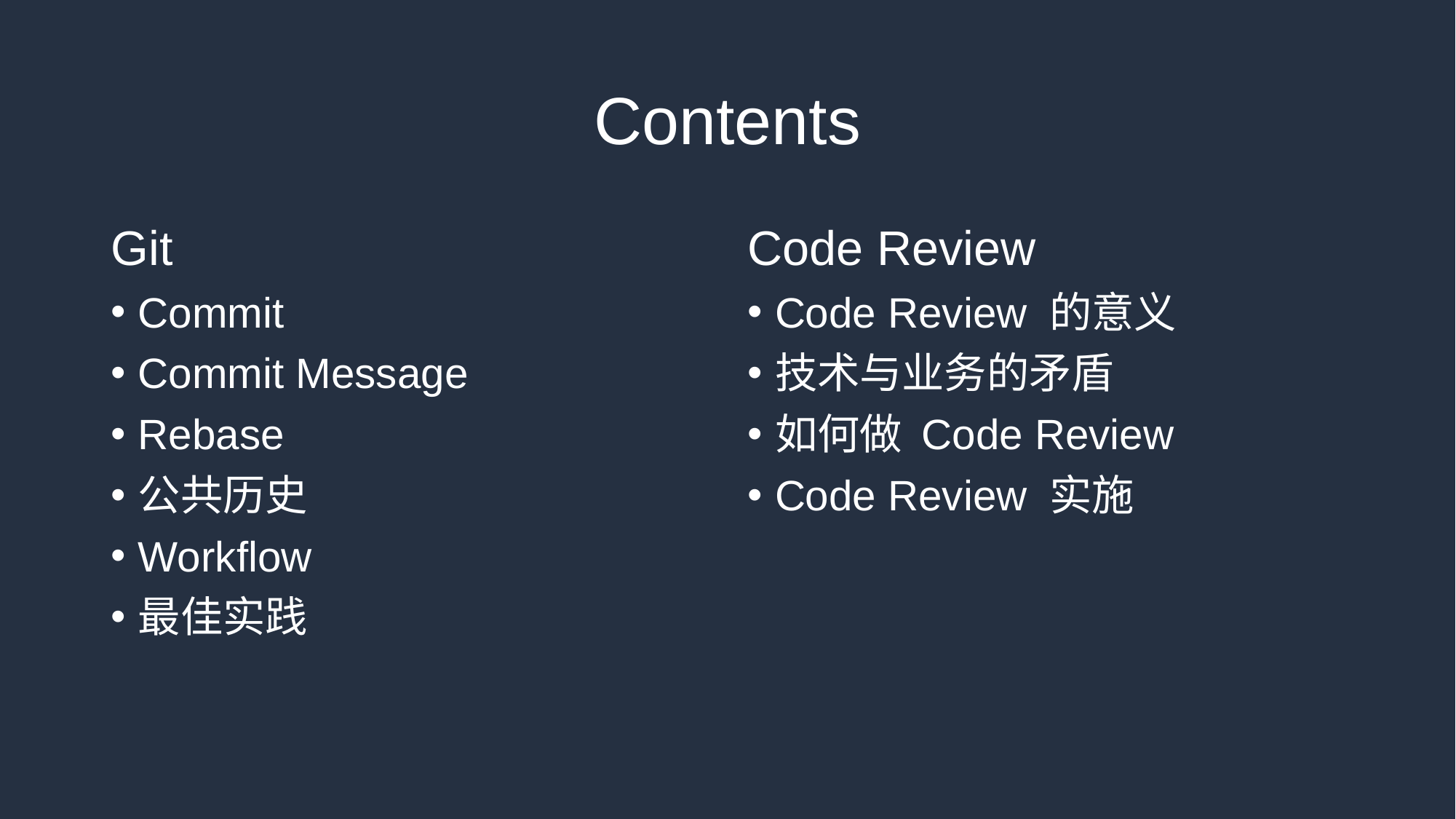

# Contents
Git
Commit
Commit Message
Rebase
公共历史
Workflow
最佳实践

Code Review
Code Review 的意义
技术与业务的矛盾
如何做 Code Review
Code Review 实施